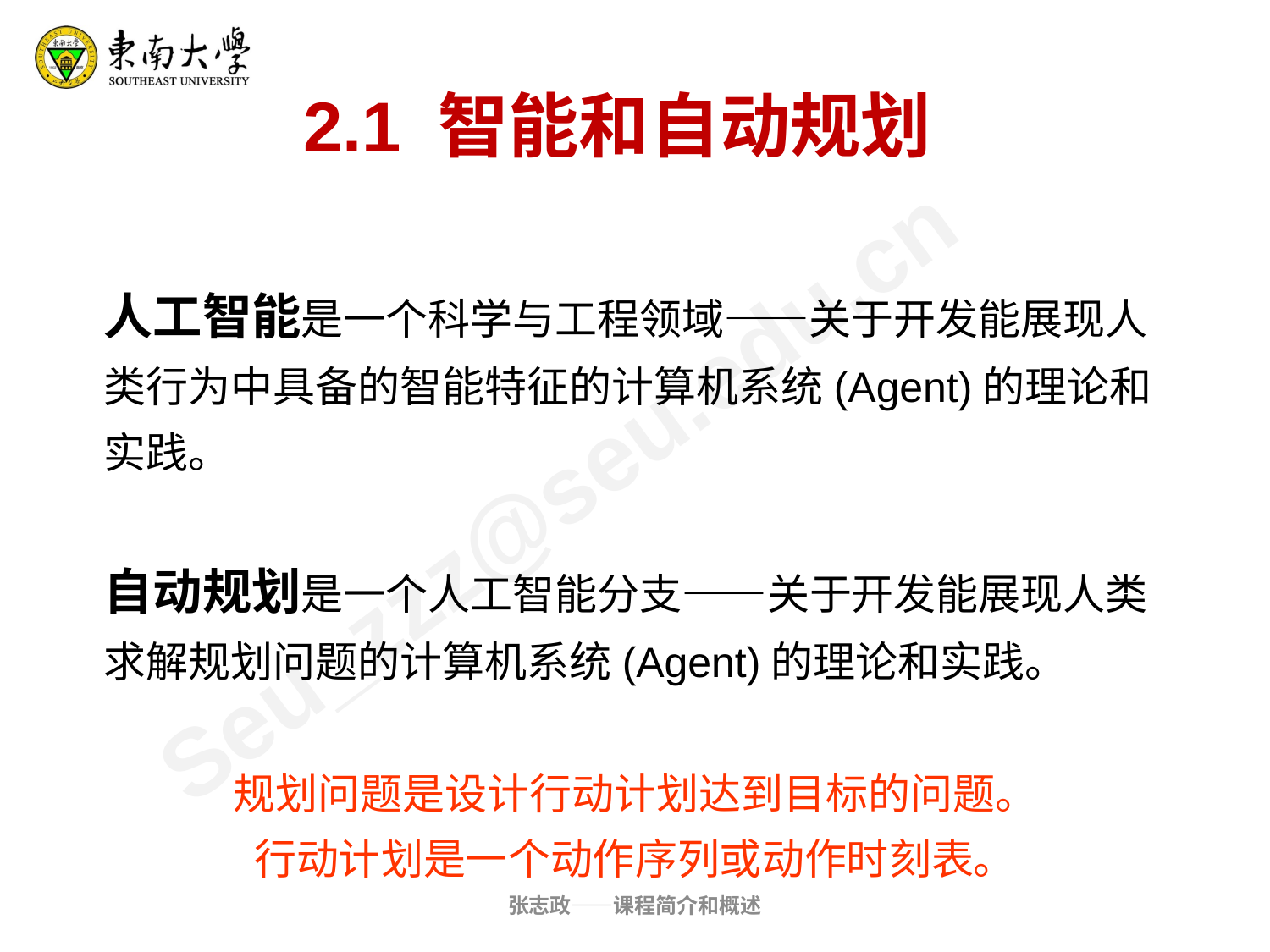

2.1 智能和自动规划
人工智能是一个科学与工程领域——关于开发能展现人类行为中具备的智能特征的计算机系统(Agent)的理论和实践。

自动规划是一个人工智能分支——关于开发能展现人类求解规划问题的计算机系统(Agent)的理论和实践。

规划问题是设计行动计划达到目标的问题。
行动计划是一个动作序列或动作时刻表。

张志政——课程简介和概述
9